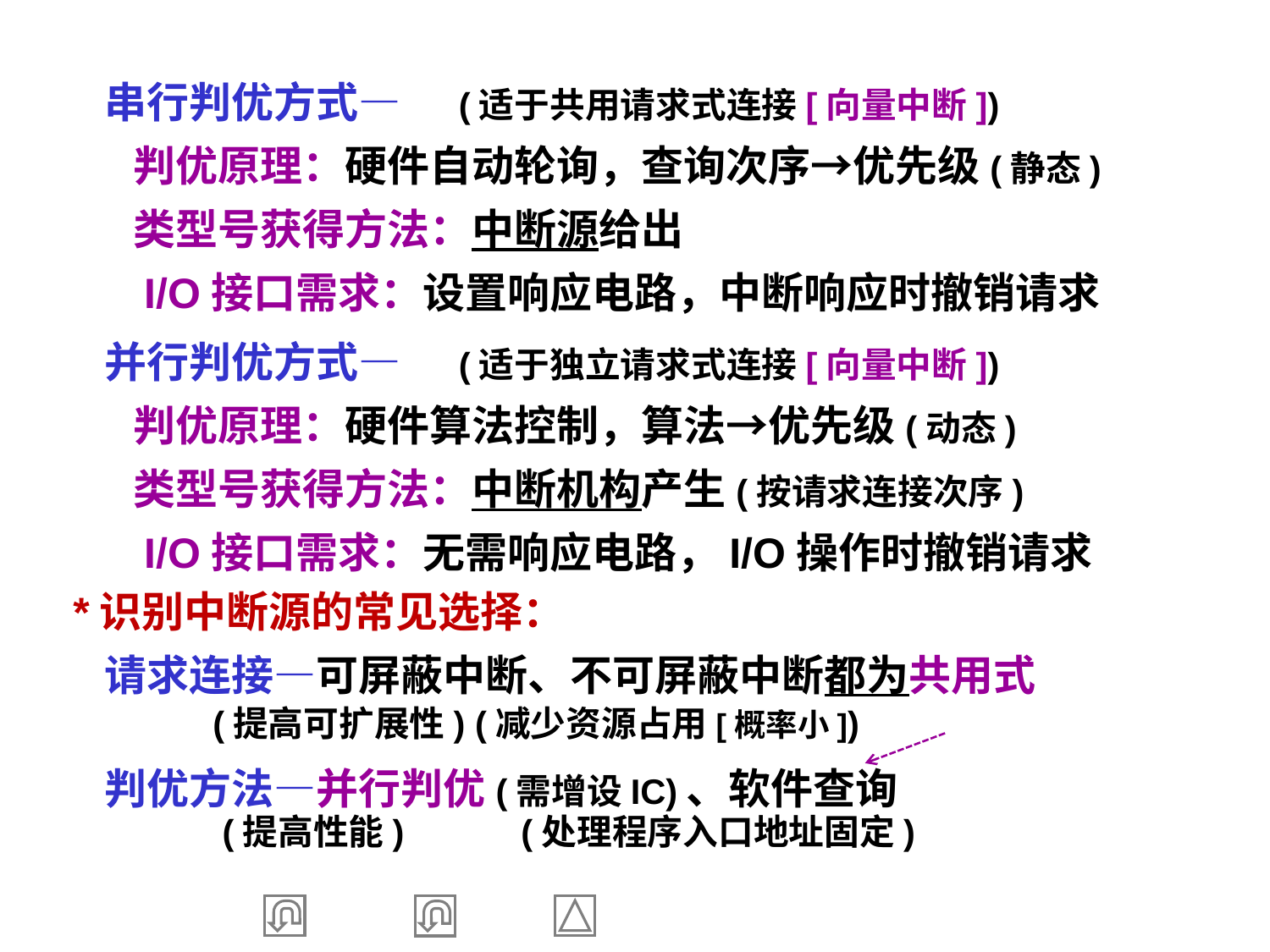

串行判优方式—     (适于共用请求式连接[向量中断])
         判优原理：硬件自动轮询，查询次序→优先级(静态)
         类型号获得方法：中断源给出
         I/O接口需求：设置响应电路，中断响应时撤销请求
      并行判优方式—     (适于独立请求式连接[向量中断])
         判优原理：硬件算法控制，算法→优先级(动态)
         类型号获得方法：中断机构产生(按请求连接次序)
         I/O接口需求：无需响应电路，I/O操作时撤销请求
   *识别中断源的常见选择：
      请求连接—可屏蔽中断、不可屏蔽中断都为共用式
                  (提高可扩展性) (减少资源占用[概率小])
      判优方法—并行判优(需增设IC)、软件查询
                   (提高性能)            (处理程序入口地址固定)

45